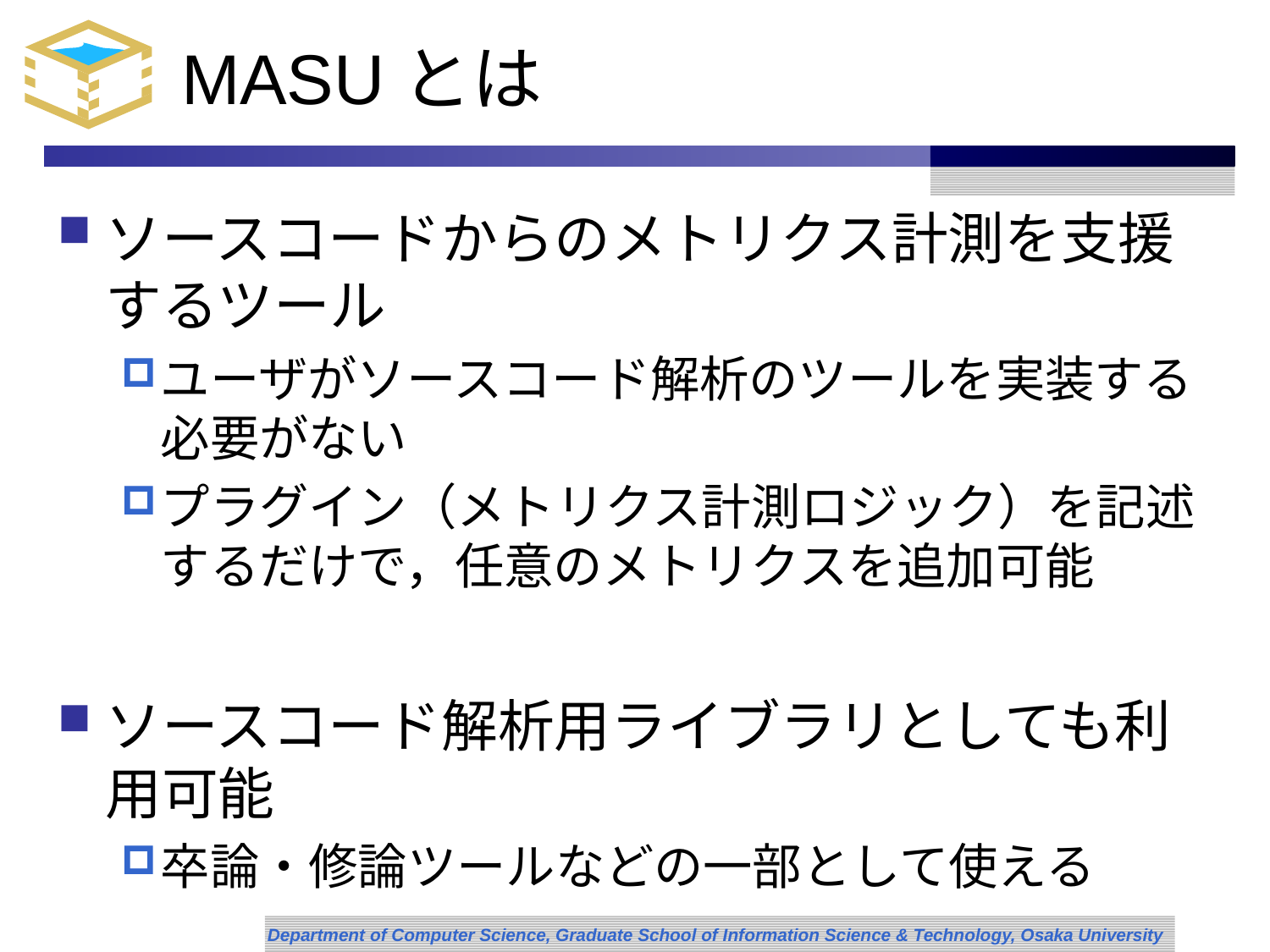

# MASUとは
ソースコードからのメトリクス計測を支援するツール
ユーザがソースコード解析のツールを実装する必要がない
プラグイン（メトリクス計測ロジック）を記述するだけで，任意のメトリクスを追加可能

ソースコード解析用ライブラリとしても利用可能
卒論・修論ツールなどの一部として使える